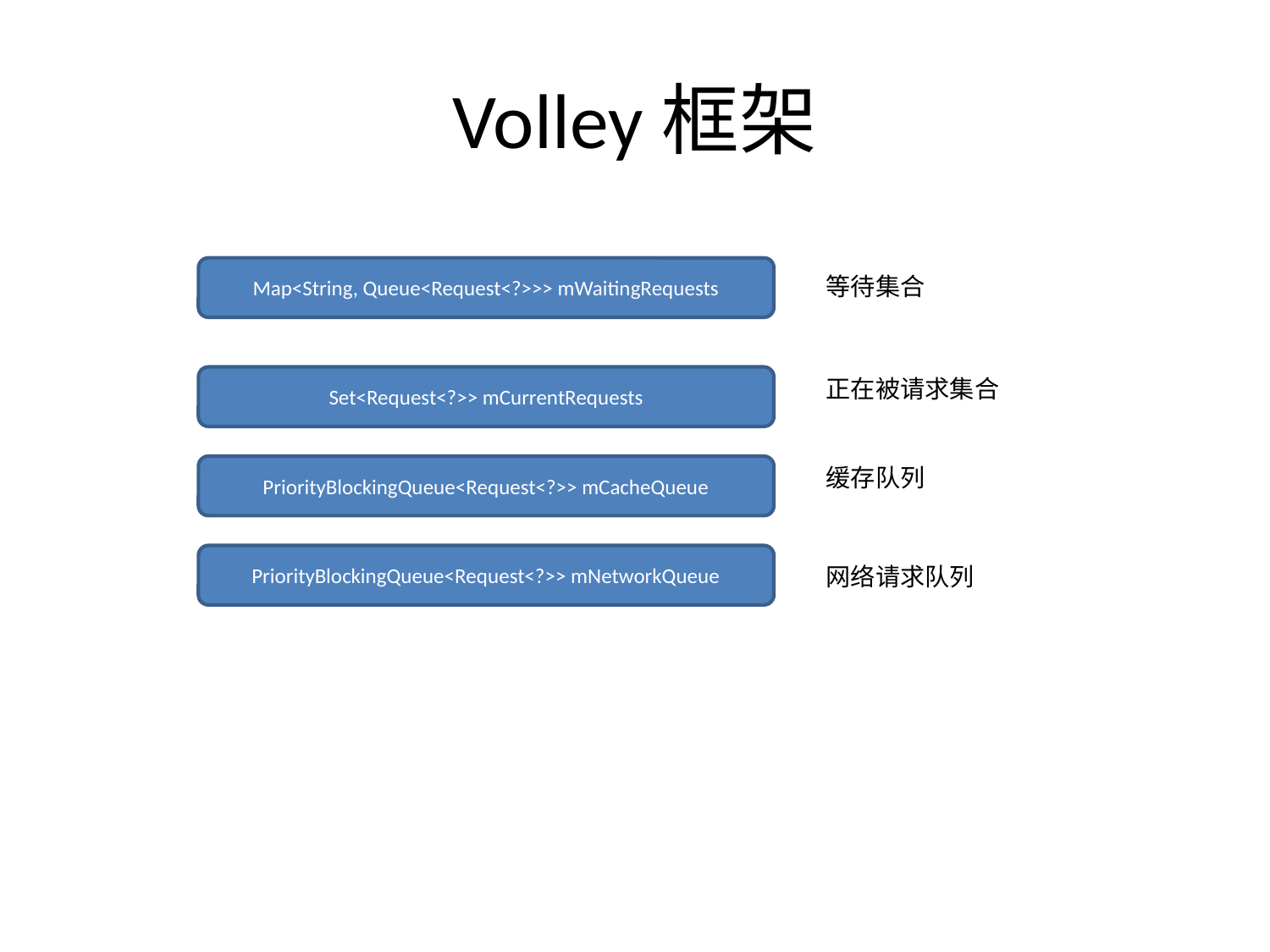

# Volley框架
Map<String, Queue<Request<?>>> mWaitingRequests
等待集合
Set<Request<?>> mCurrentRequests
正在被请求集合
PriorityBlockingQueue<Request<?>> mCacheQueue
缓存队列
PriorityBlockingQueue<Request<?>> mNetworkQueue
网络请求队列